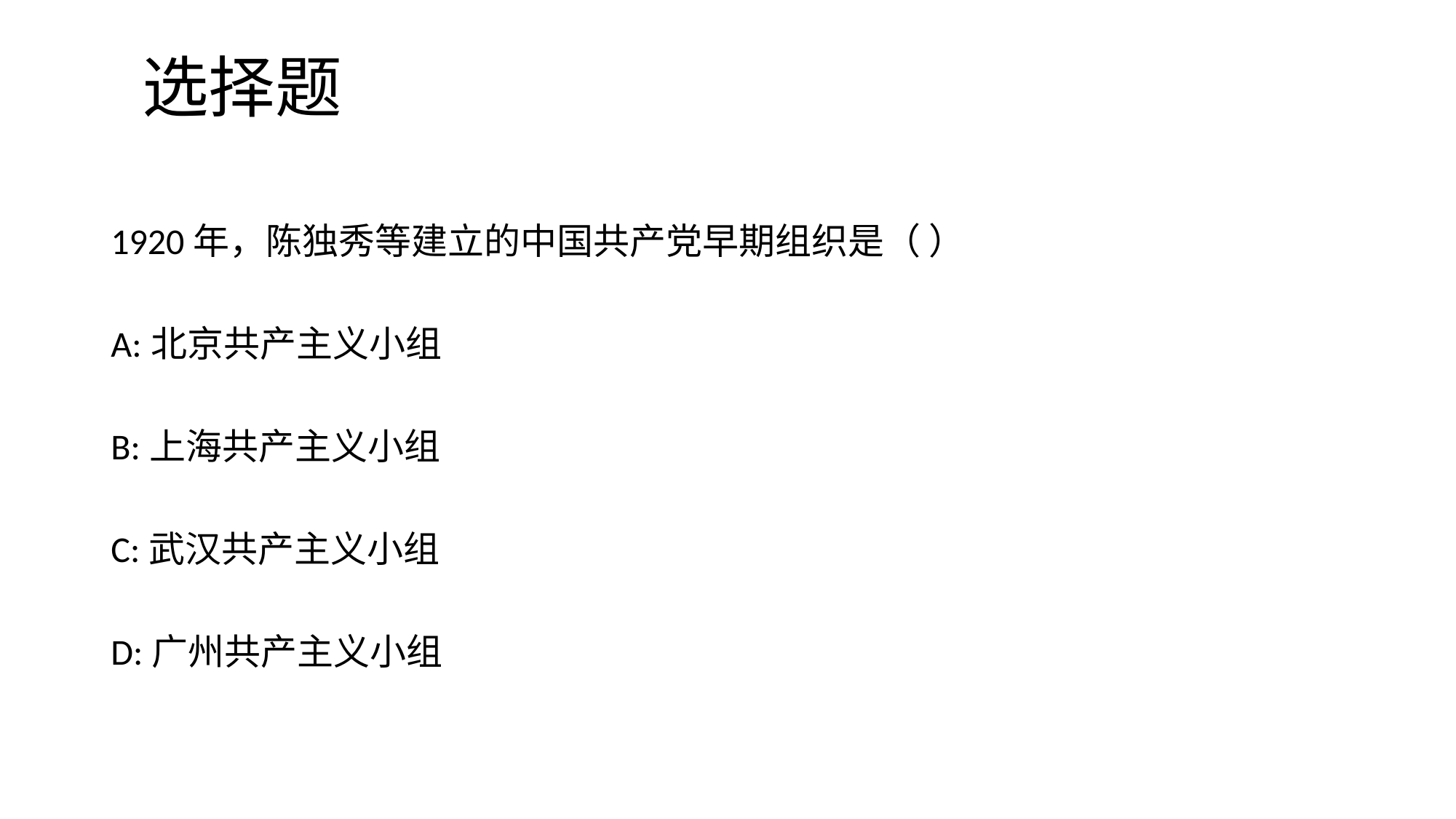

# 选择题
1920年，陈独秀等建立的中国共产党早期组织是（ ）
A:北京共产主义小组
B:上海共产主义小组
C:武汉共产主义小组
D:广州共产主义小组